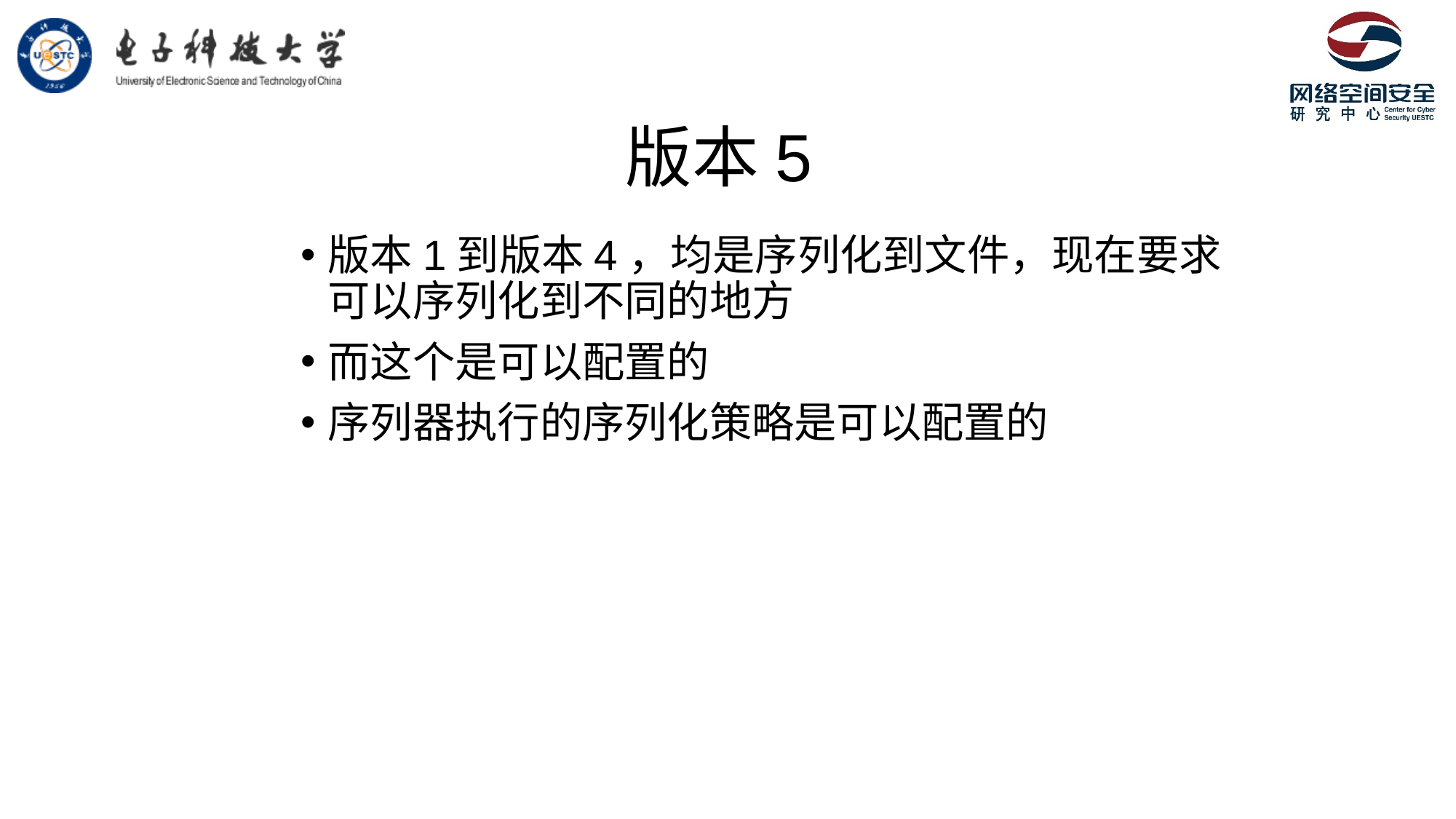

# 版本5
版本1到版本4，均是序列化到文件，现在要求可以序列化到不同的地方
而这个是可以配置的
序列器执行的序列化策略是可以配置的